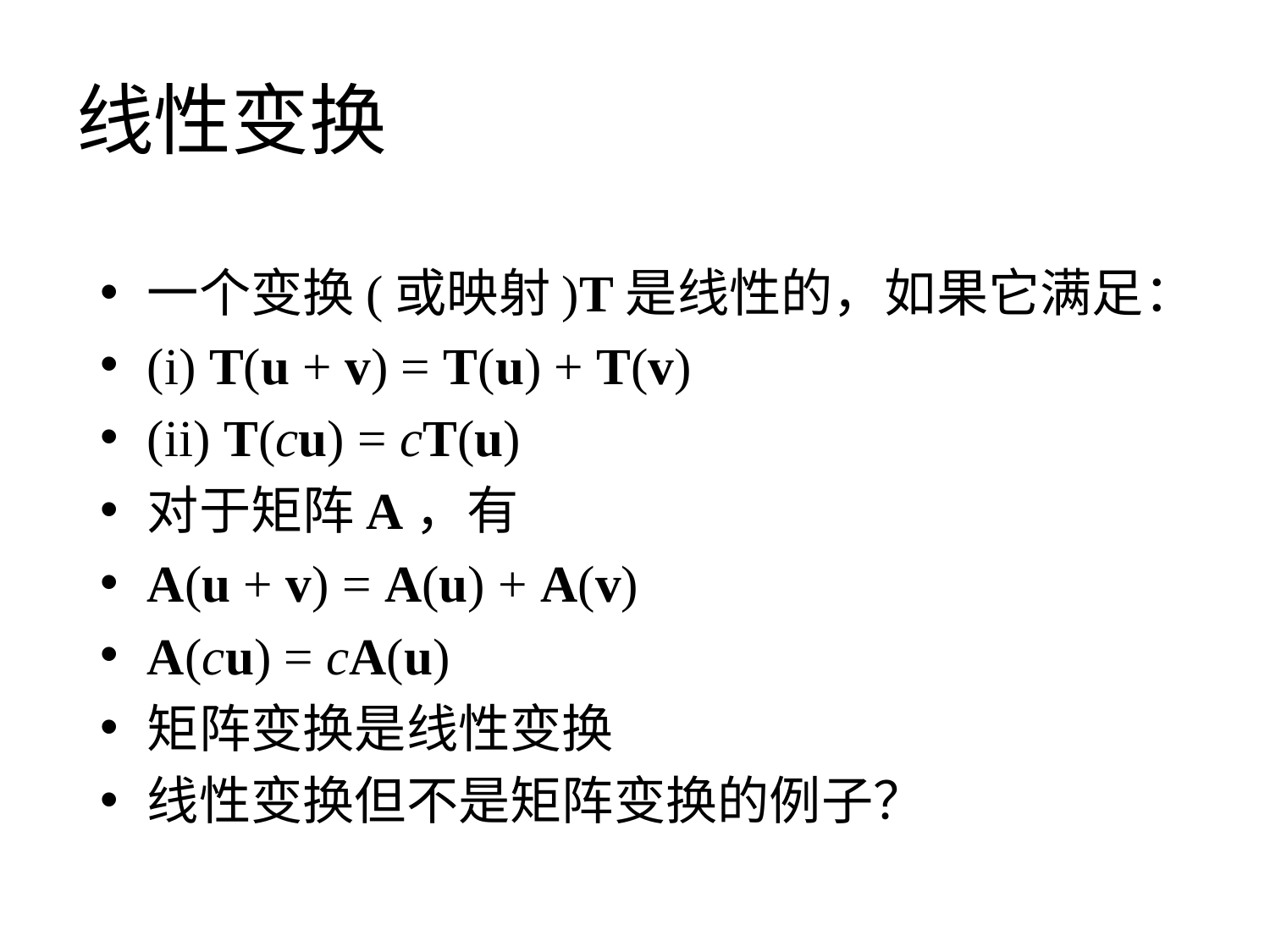

# 线性变换
一个变换(或映射)T是线性的，如果它满足：
(i) T(u + v) = T(u) + T(v)
(ii) T(cu) = cT(u)
对于矩阵A，有
A(u + v) = A(u) + A(v)
A(cu) = cA(u)
矩阵变换是线性变换
线性变换但不是矩阵变换的例子？